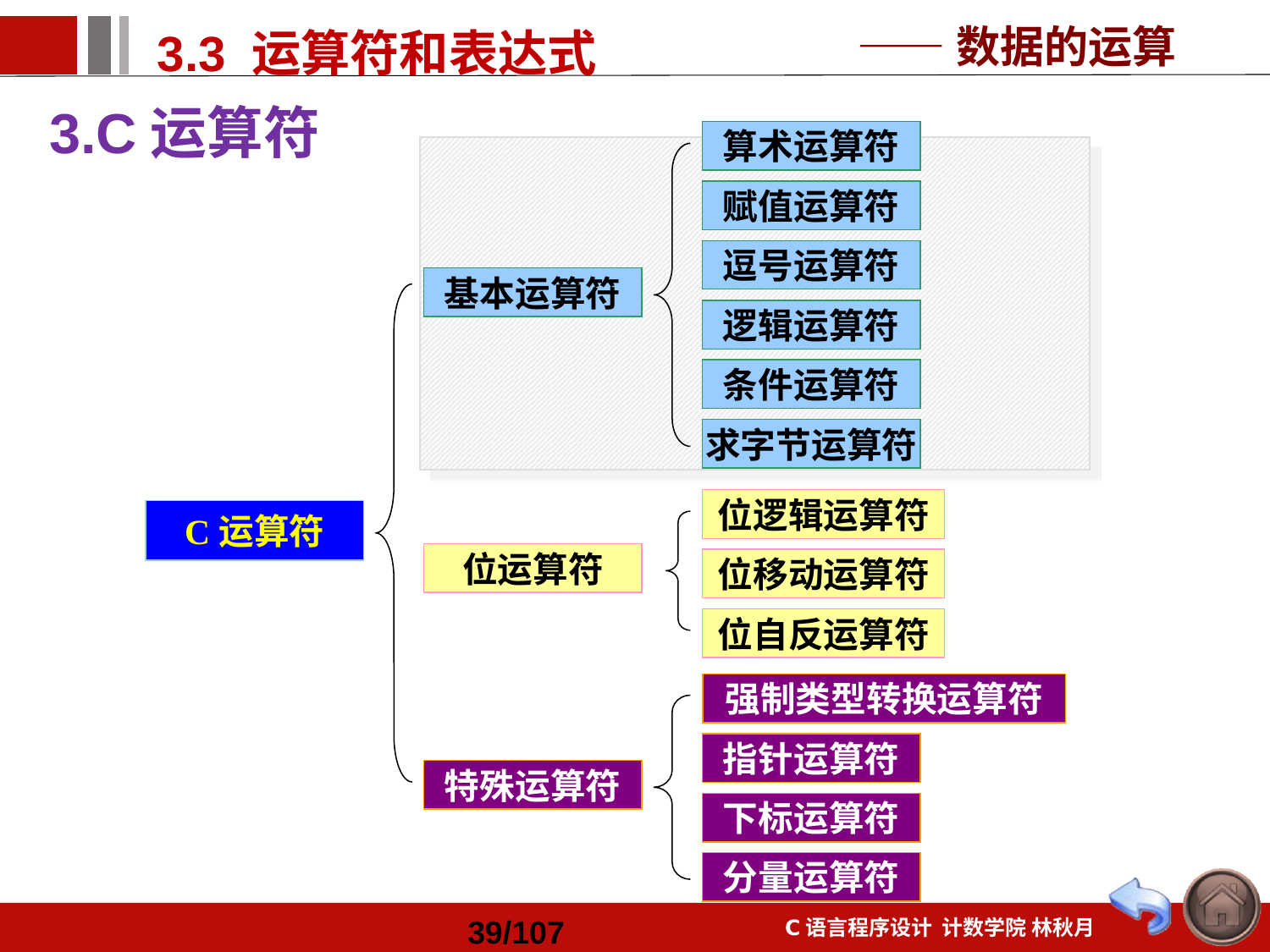

——数据的运算
3.C运算符
算术运算符

赋值运算符
逗号运算符
基本运算符

逻辑运算符
条件运算符
求字节运算符
位逻辑运算符
C运算符

位运算符
位移动运算符
位自反运算符
强制类型转换运算符

指针运算符
特殊运算符
下标运算符
分量运算符